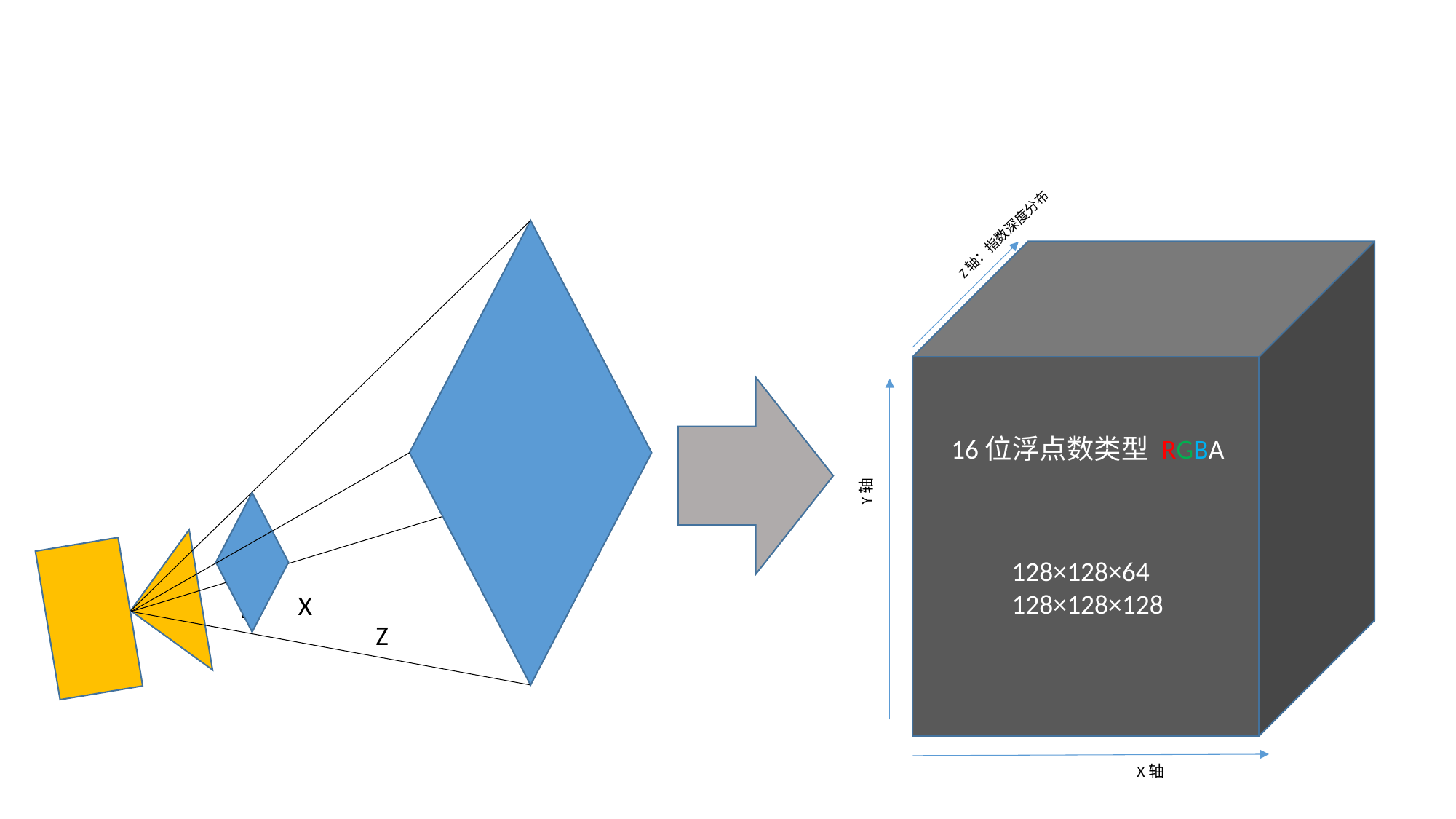

Z轴：指数深度分布

16位浮点数类型 RGBA
Y轴

128×128×64
128×128×128

X
Y
Z
X轴